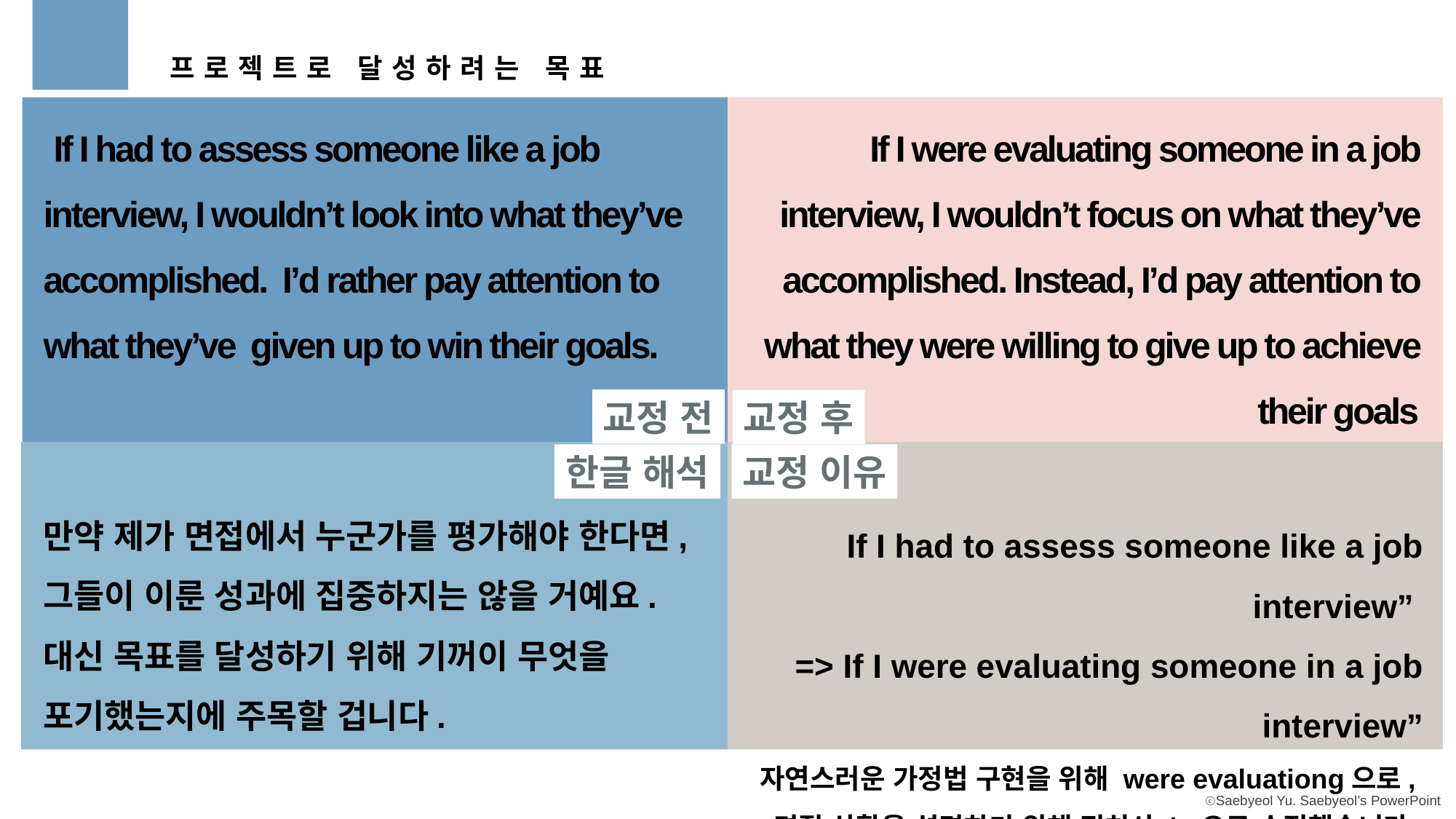

프로젝트로 달성하려는 목표

 If I had to assess someone like a job interview, I wouldn’t look into what they’ve accomplished.  I’d rather pay attention to  what they’ve  given up to win their goals.
If I were evaluating someone in a job interview, I wouldn’t focus on what they’ve accomplished. Instead, I’d pay attention to what they were willing to give up to achieve their goals
교정 전
교정 후

한글 해석
교정 이유
만약 제가 면접에서 누군가를 평가해야 한다면, 그들이 이룬 성과에 집중하지는 않을 거예요. 대신 목표를 달성하기 위해 기꺼이 무엇을 포기했는지에 주목할 겁니다.
If I had to assess someone like a job interview”
=> If I were evaluating someone in a job interview”
자연스러운 가정법 구현을 위해 were evaluationg으로,
면접 상황을 설명하기 위해 전치사 in으로 수정했습니다.